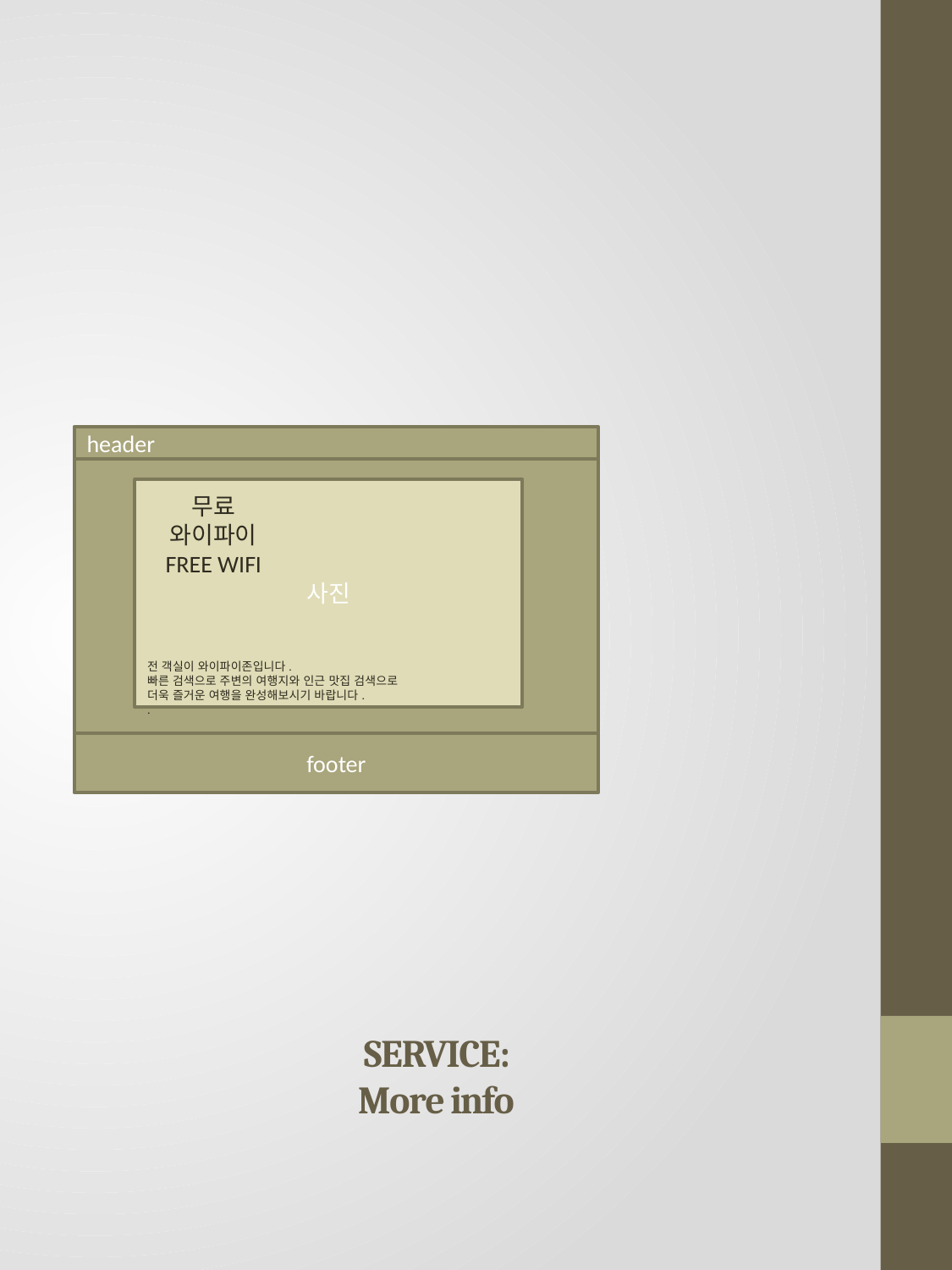

header
footer

사진
무료 와이파이
FREE WIFI

MORE IMFO
MORE IMFO
전 객실이 와이파이존입니다.
빠른 검색으로 주변의 여행지와 인근 맛집 검색으로
더욱 즐거운 여행을 완성해보시기 바랍니다.​
.
# SERVICE: More info